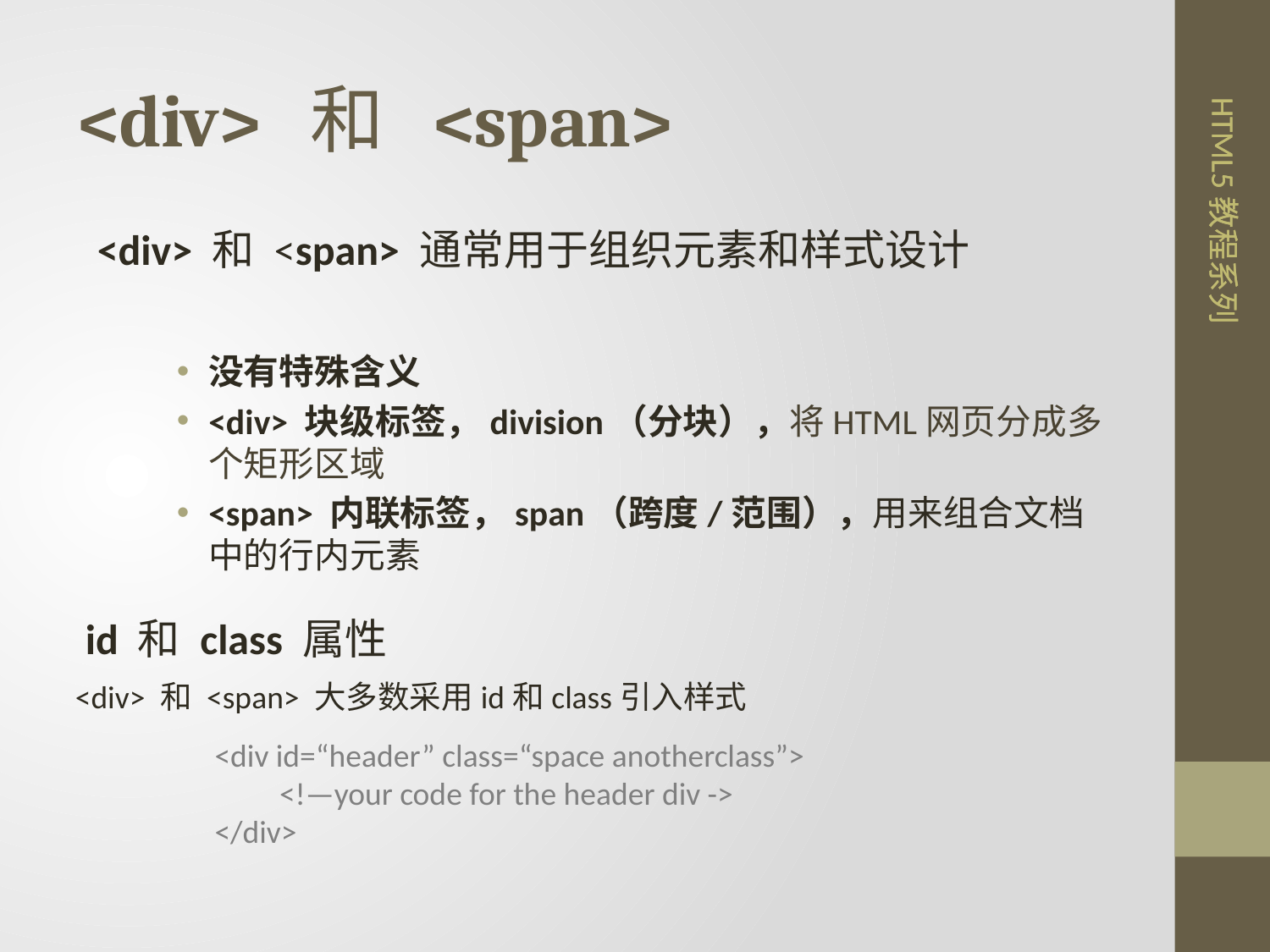

# <div>  和  <span>
<div> 和 <span> 通常用于组织元素和样式设计

没有特殊含义
<div> 块级标签，division（分块），将HTML网页分成多个矩形区域
<span> 内联标签，span（跨度/范围），用来组合文档中的行内元素
id 和 class 属性
<div> 和 <span> 大多数采用id和class引入样式
<div id=“header” class=“space anotherclass”>
         <!—your code for the header div ->
</div>